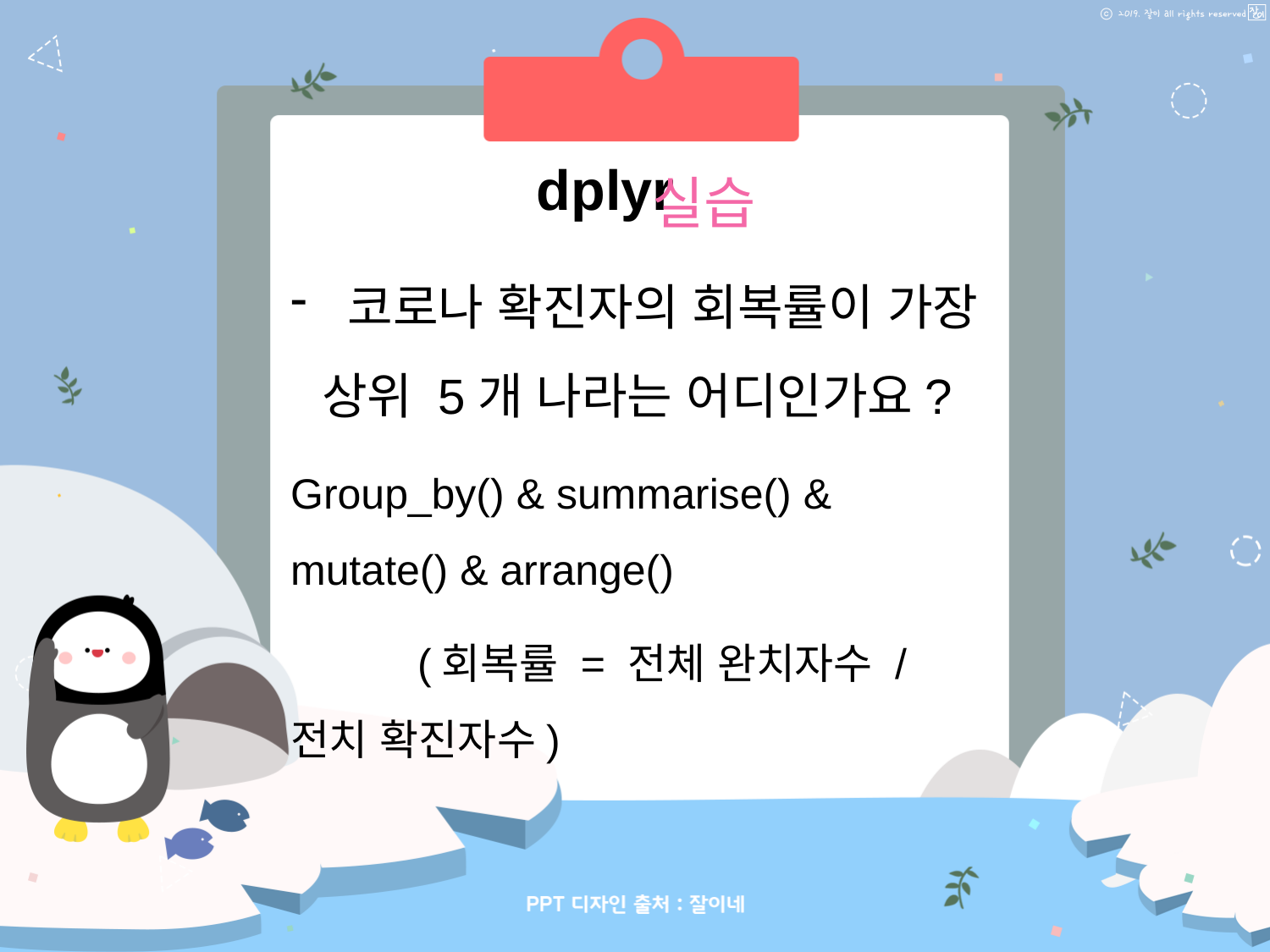

실습
dplyr
 코로나 확진자의 회복률이 가장 상위 5개 나라는 어디인가요?
Group_by() & summarise() & mutate() & arrange()
	(회복률 = 전체 완치자수 / 전치 확진자수)